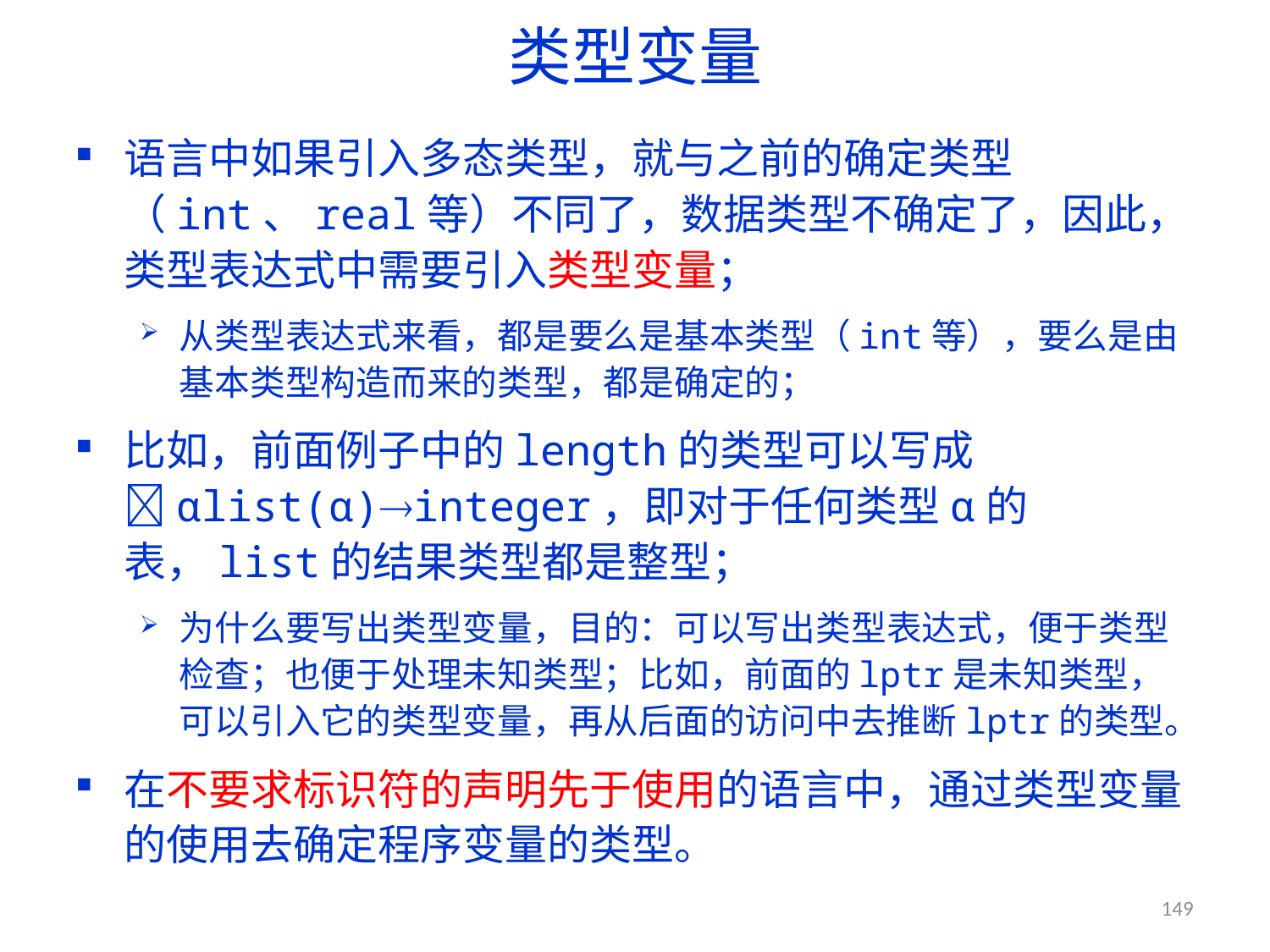

# 类型变量
语言中如果引入多态类型，就与之前的确定类型（int、real等）不同了，数据类型不确定了，因此，类型表达式中需要引入类型变量；
从类型表达式来看，都是要么是基本类型（int等），要么是由基本类型构造而来的类型，都是确定的；
比如，前面例子中的length的类型可以写成∀αlist(α)→integer，即对于任何类型α的表，list的结果类型都是整型；
为什么要写出类型变量，目的：可以写出类型表达式，便于类型检查；也便于处理未知类型；比如，前面的lptr是未知类型，可以引入它的类型变量，再从后面的访问中去推断lptr的类型。
在不要求标识符的声明先于使用的语言中，通过类型变量的使用去确定程序变量的类型。
149